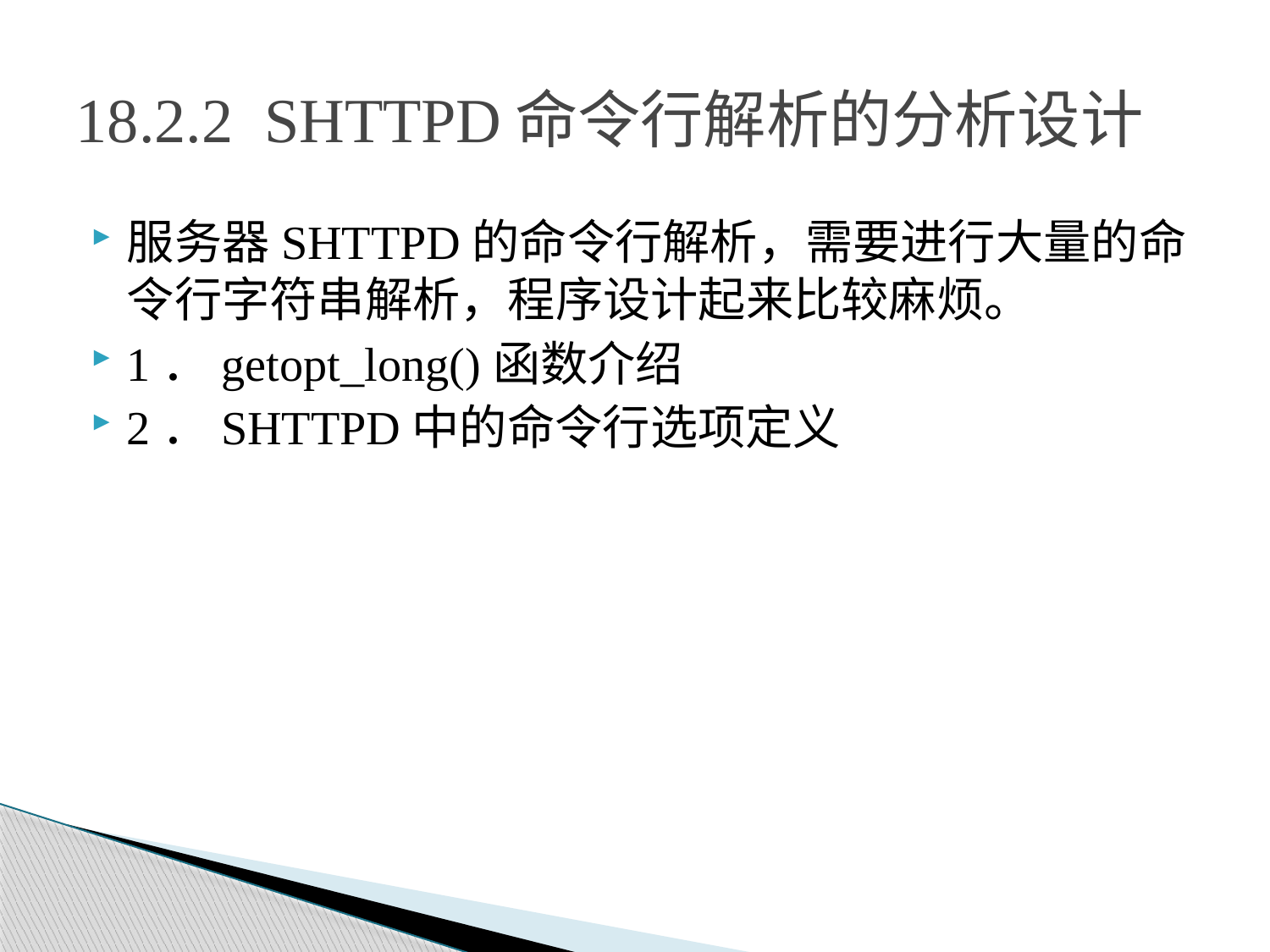

# 18.2.2  SHTTPD命令行解析的分析设计
服务器SHTTPD的命令行解析，需要进行大量的命令行字符串解析，程序设计起来比较麻烦。
1．getopt_long()函数介绍
2．SHTTPD中的命令行选项定义